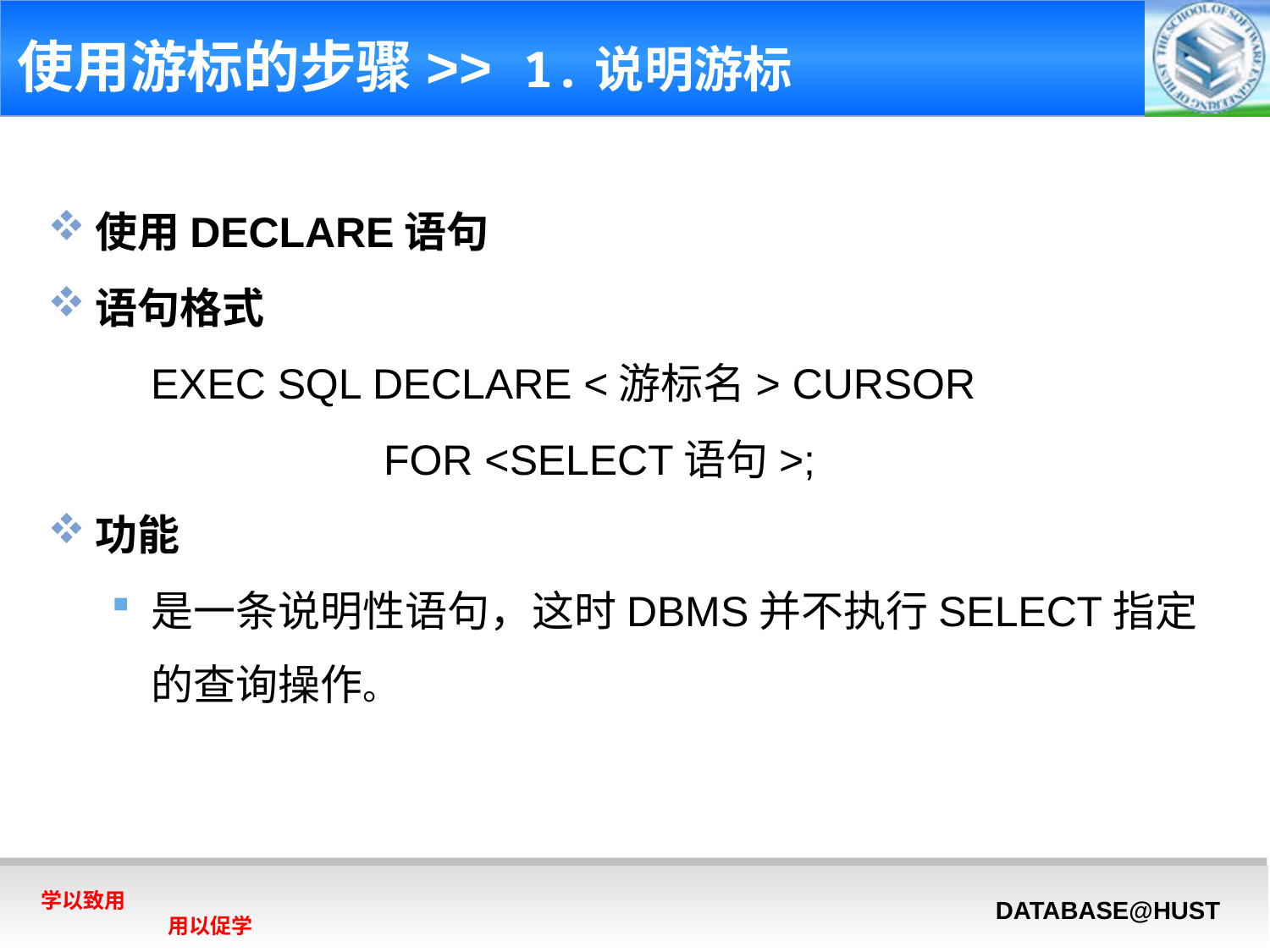

# 使用游标的步骤>>  1.说明游标
使用DECLARE语句
语句格式
	EXEC SQL DECLARE <游标名> CURSOR
                       FOR <SELECT语句>;
功能
是一条说明性语句，这时DBMS并不执行SELECT指定的查询操作。